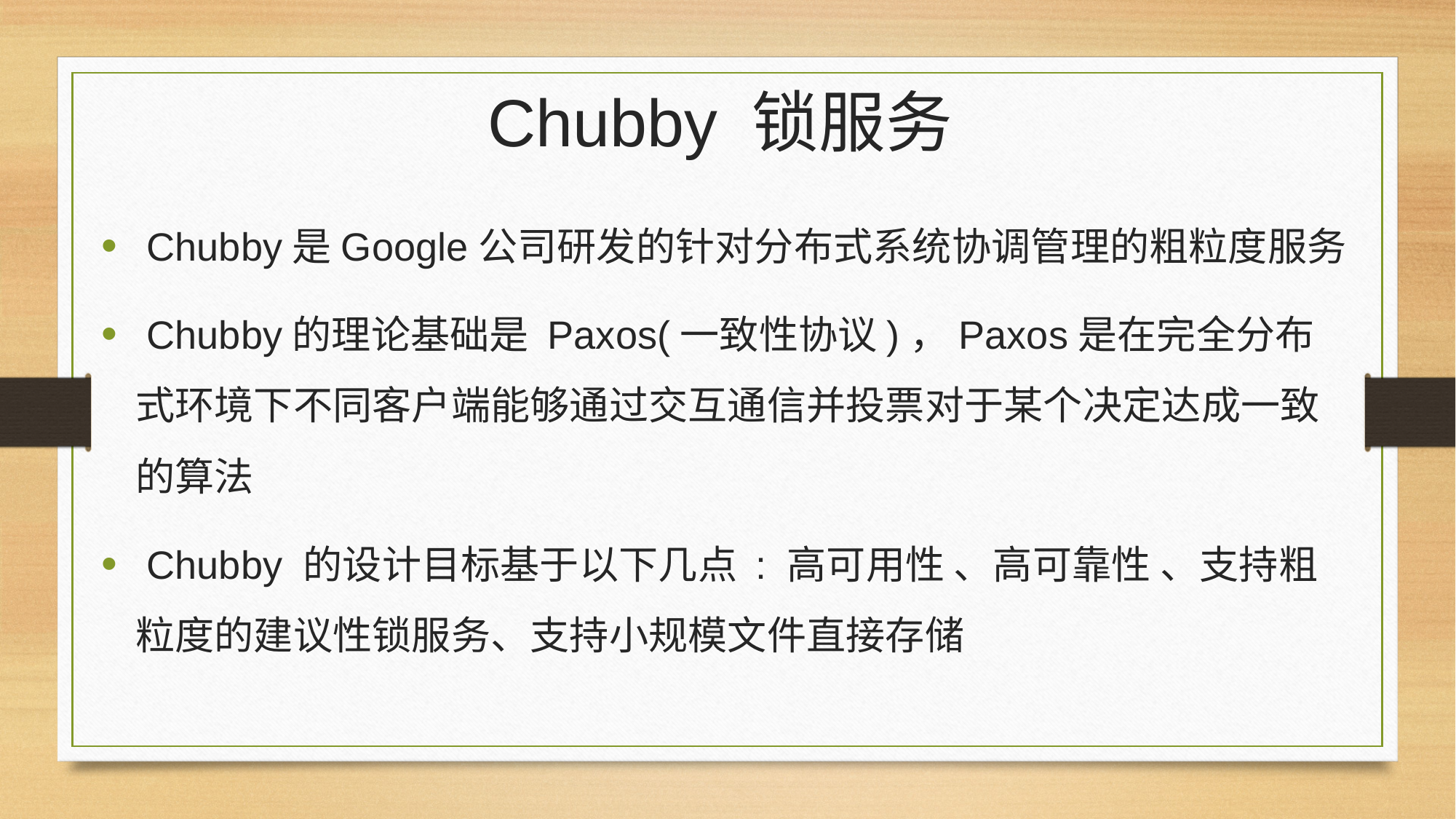

# Chubby 锁服务
 Chubby是Google公司研发的针对分布式系统协调管理的粗粒度服务
 Chubby的理论基础是 Paxos(一致性协议)，Paxos是在完全分布式环境下不同客户端能够通过交互通信并投票对于某个决定达成一致的算法
 Chubby 的设计目标基于以下几点 : 高可用性 、高可靠性 、支持粗粒度的建议性锁服务、支持小规模文件直接存储